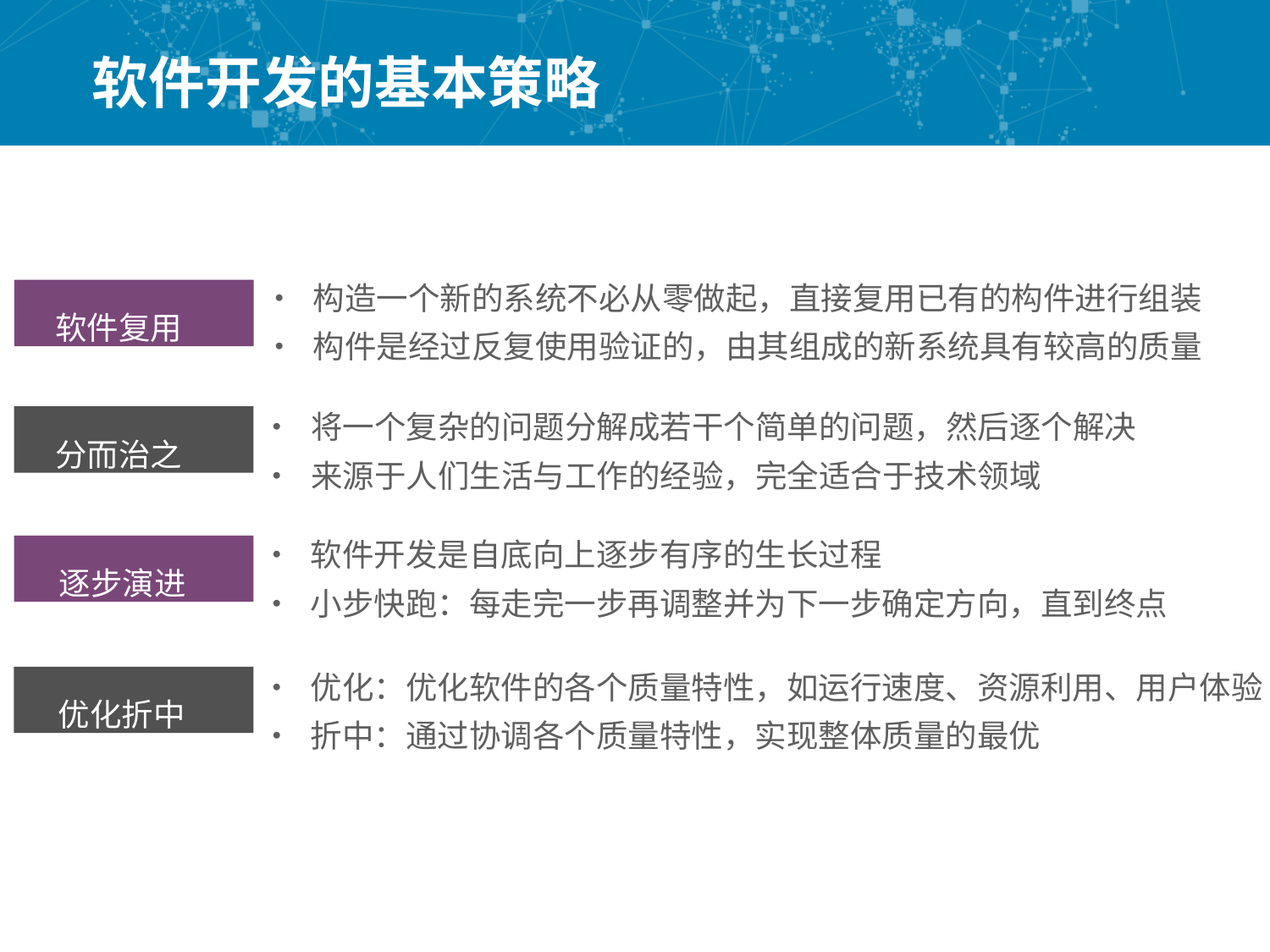

# 软件开发的基本策略
•	构造一个新的系统不必从零做起，直接复用已有的构件进行组装
•	构件是经过反复使用验证的，由其组成的新系统具有较高的质量
软件复用
分而治之
•	将一个复杂的问题分解成若干个简单的问题，然后逐个解决
•	来源于人们生活与工作的经验，完全适合于技术领域
•	软件开发是自底向上逐步有序的生长过程
•	小步快跑：每走完一步再调整并为下一步确定方向，直到终点
逐步演进
优化折中
•	优化：优化软件的各个质量特性，如运行速度、资源利用、用户体验
•	折中：通过协调各个质量特性，实现整体质量的最优
17